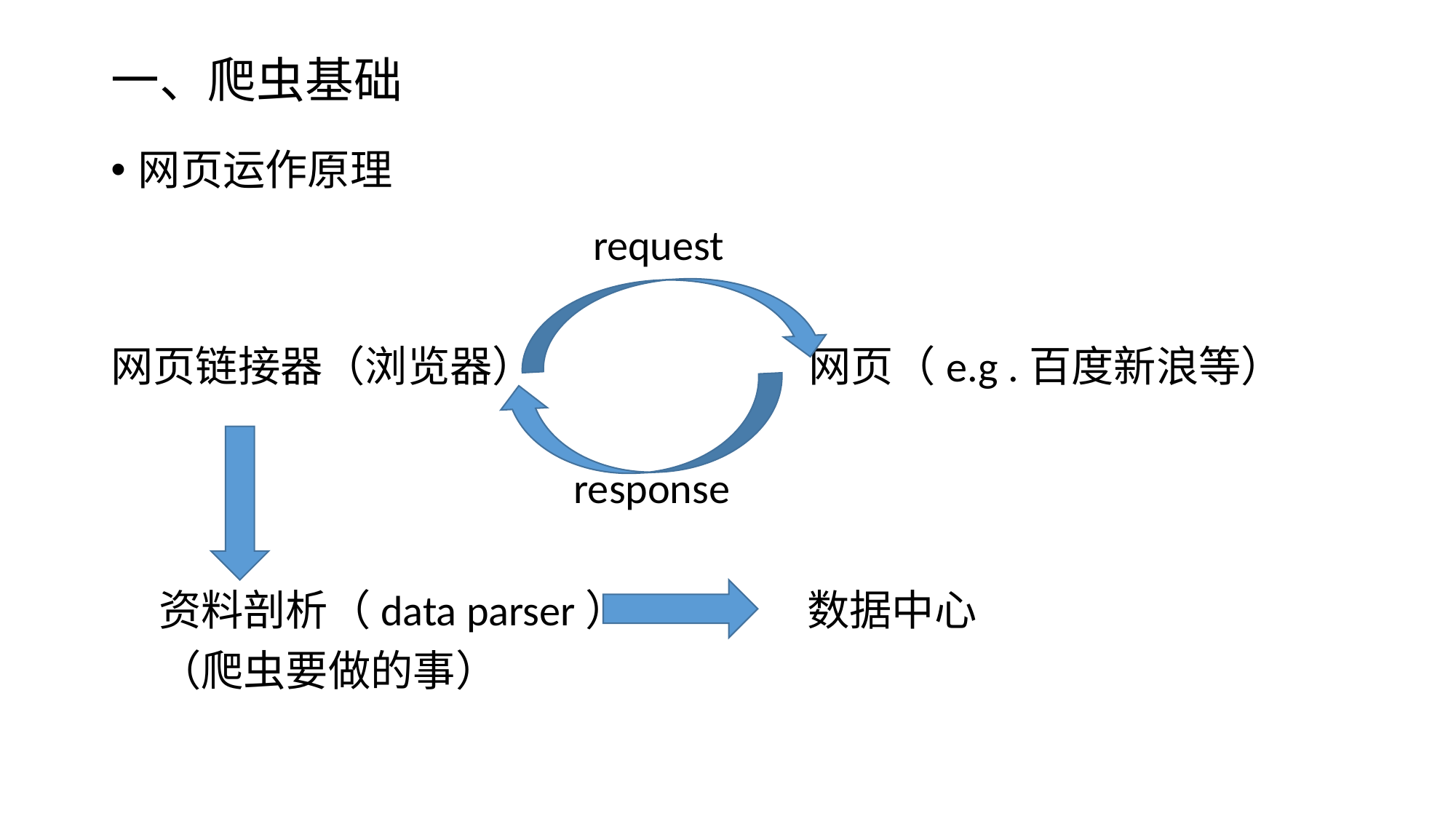

# 一、爬虫基础
网页运作原理

                                                  request

网页链接器（浏览器）                             网页（e.g .百度新浪等）

                                                response

    资料剖析（data parser）                   数据中心
    （爬虫要做的事）